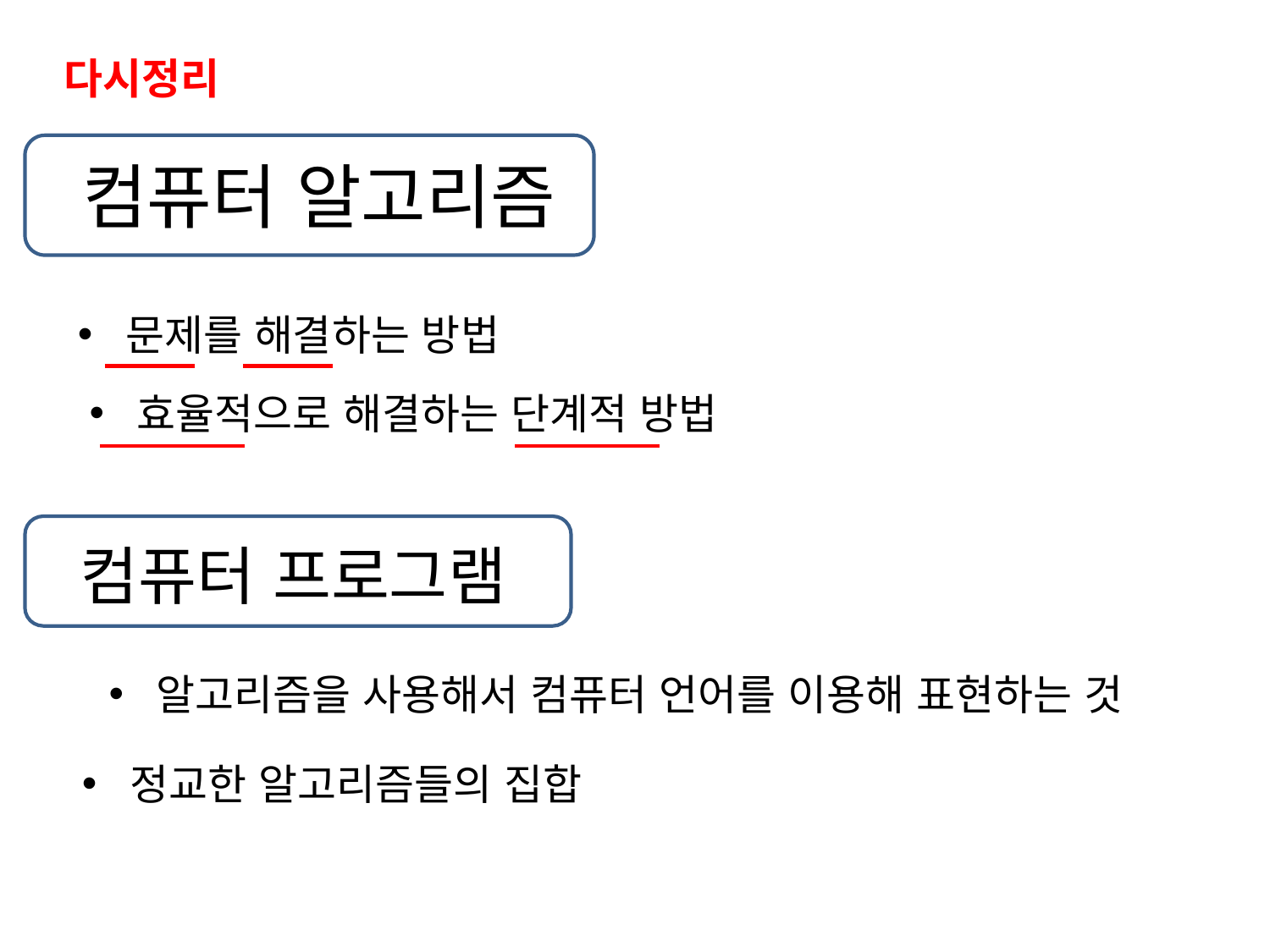

다시정리

컴퓨터 알고리즘
문제를 해결하는 방법
효율적으로 해결하는 단계적 방법

컴퓨터 프로그램
알고리즘을 사용해서 컴퓨터 언어를 이용해 표현하는 것
정교한 알고리즘들의 집합